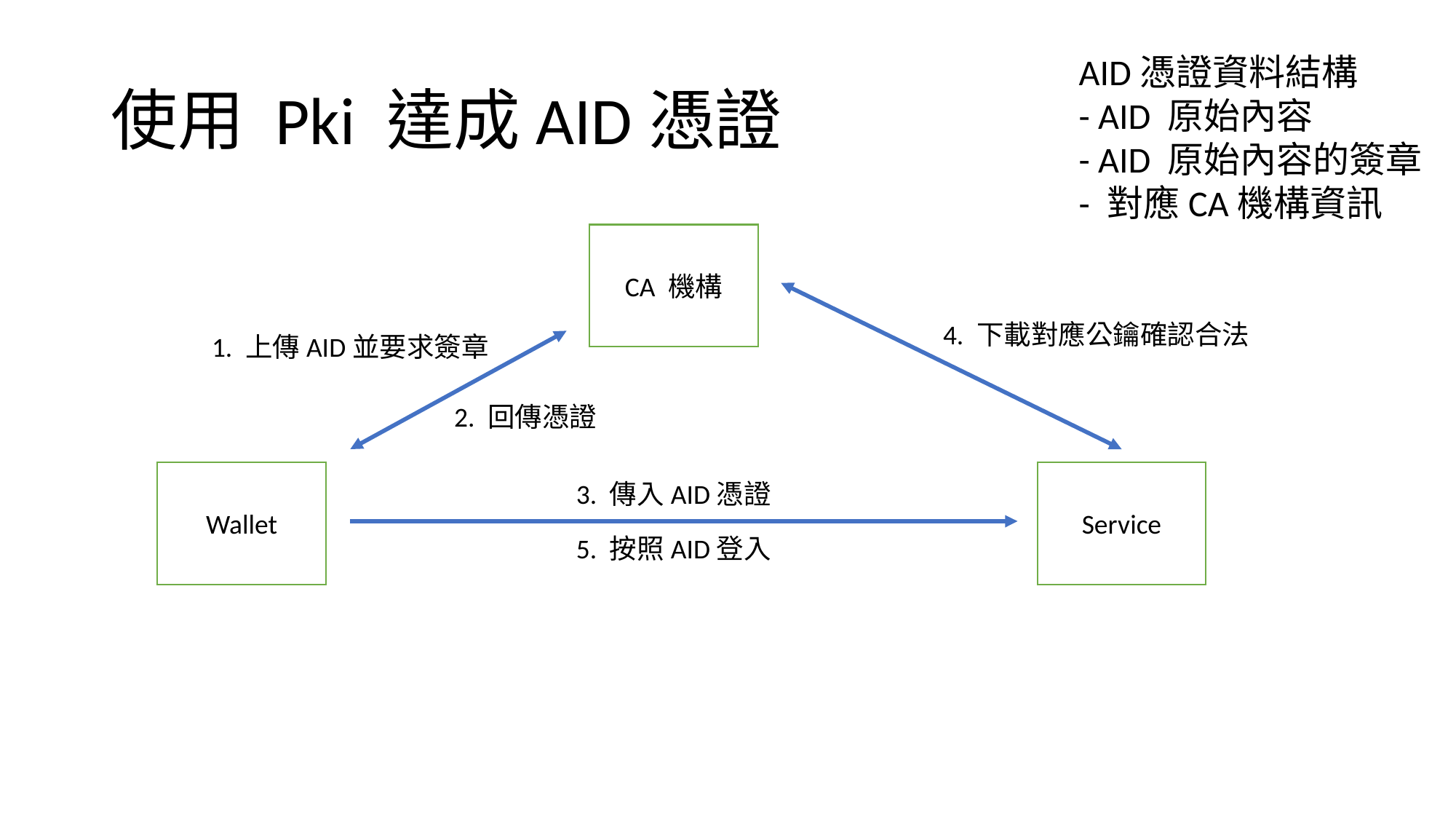

# 使用 Pki 達成AID憑證
AID憑證資料結構
- AID 原始內容
- AID 原始內容的簽章
- 對應CA機構資訊
CA 機構
4. 下載對應公鑰確認合法
1. 上傳AID並要求簽章
2. 回傳憑證
Wallet
Service
3. 傳入AID憑證
5. 按照AID登入